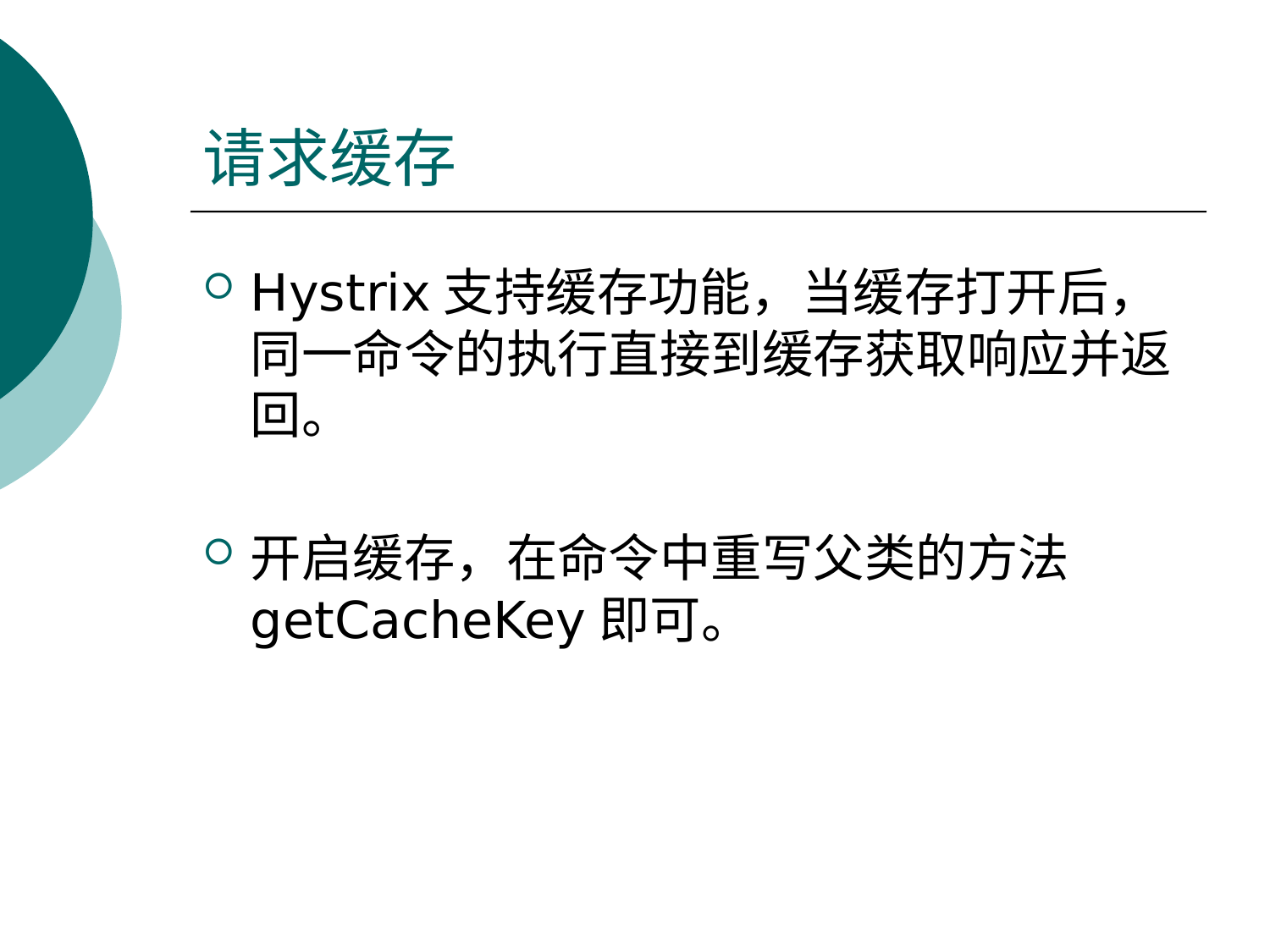

# 请求缓存
Hystrix支持缓存功能，当缓存打开后，同一命令的执行直接到缓存获取响应并返回。

开启缓存，在命令中重写父类的方法getCacheKey即可。